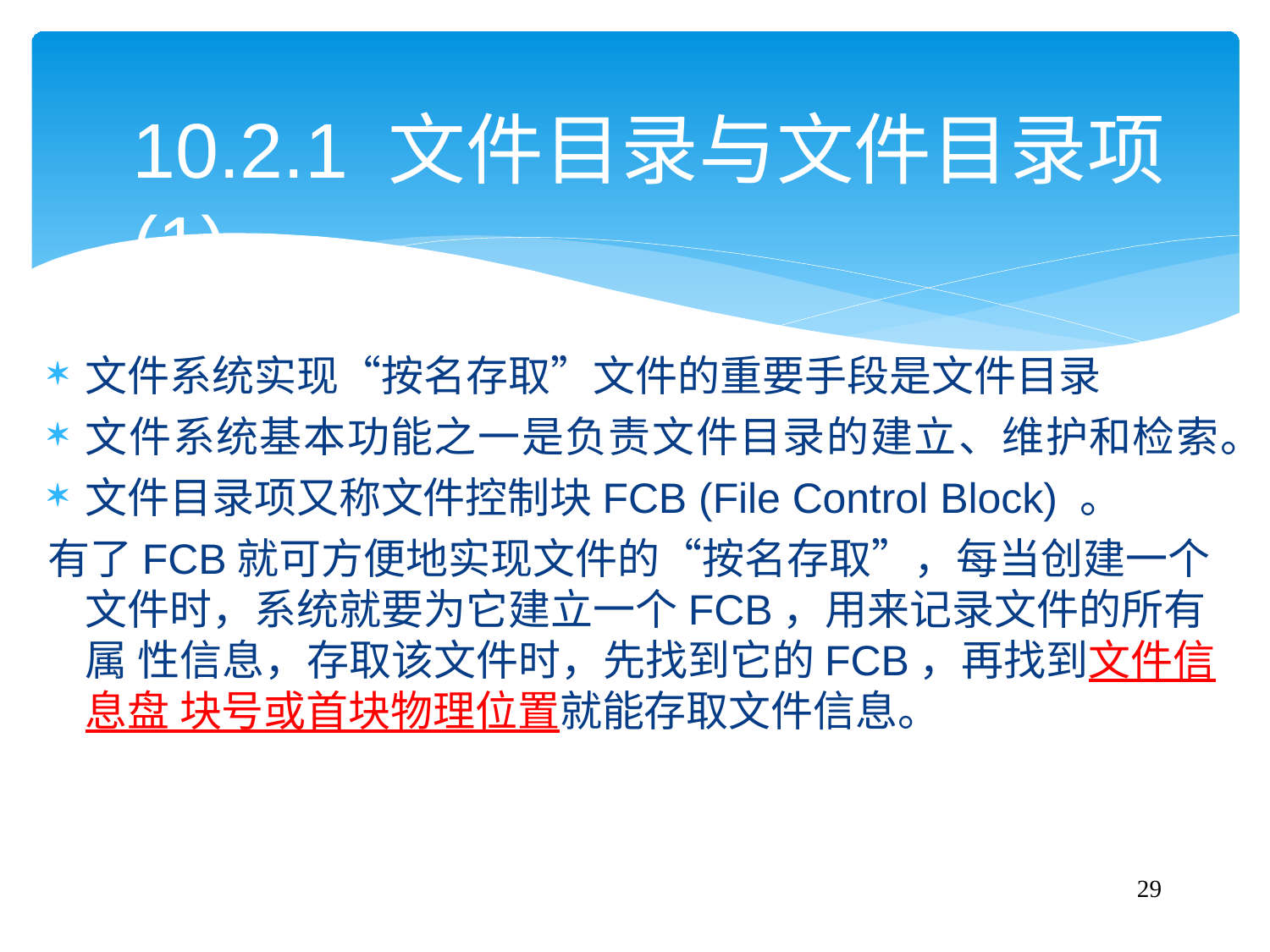

# 10.2.1 文件目录与文件目录项(1)
文件系统实现“按名存取”文件的重要手段是文件目录
文件系统基本功能之一是负责文件目录的建立、维护和检索。
文件目录项又称文件控制块FCB (File Control Block) 。
有了FCB就可方便地实现文件的“按名存取”，每当创建一个 文件时，系统就要为它建立一个FCB，用来记录文件的所有属 性信息，存取该文件时，先找到它的FCB，再找到文件信息盘 块号或首块物理位置就能存取文件信息。
29